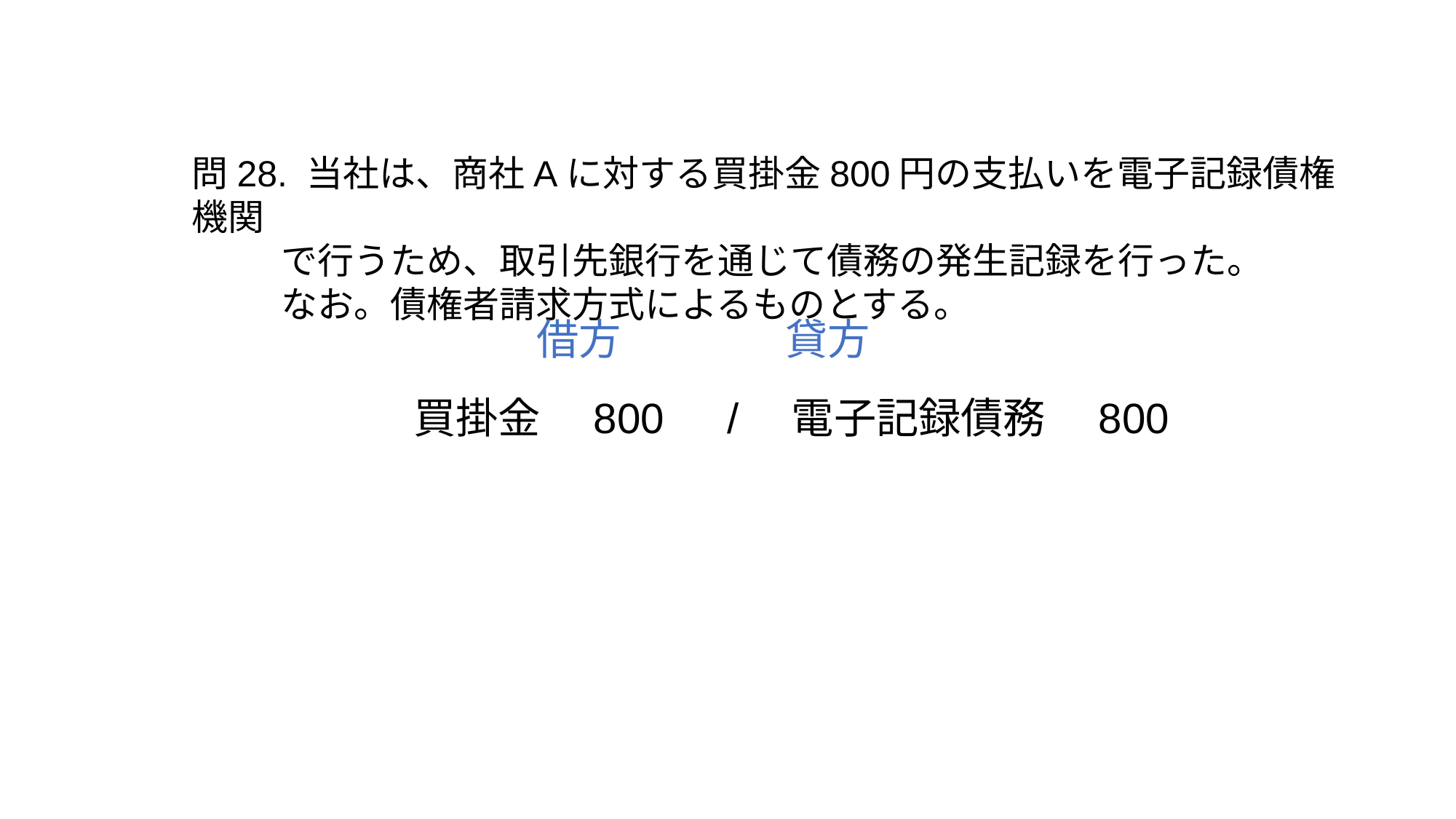

問28. 当社は、商社Aに対する買掛金800円の支払いを電子記録債権機関
　　  で行うため、取引先銀行を通じて債務の発生記録を行った。
　　  なお。債権者請求方式によるものとする。
借方
貸方
買掛金　800　/　電子記録債務　800